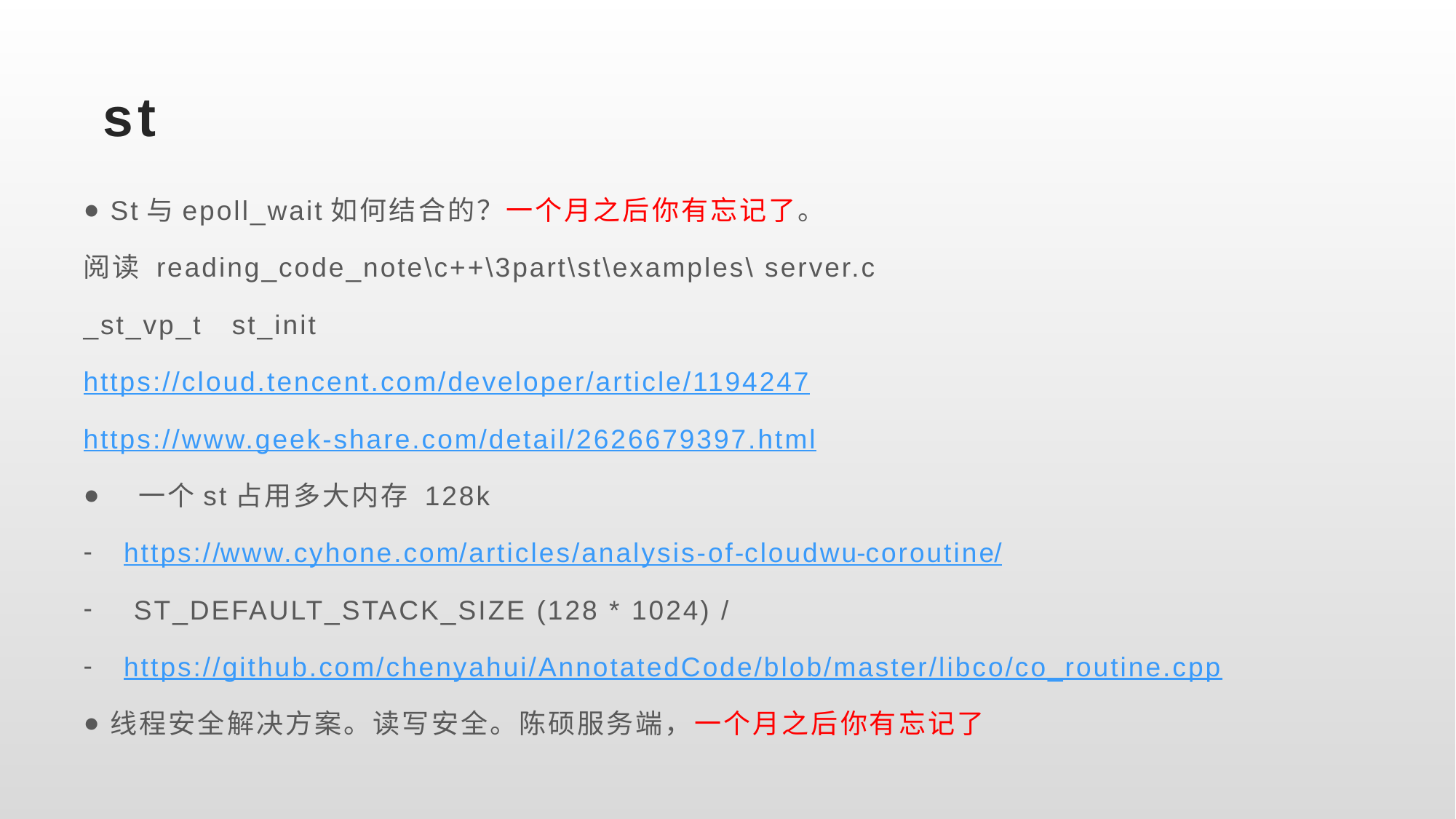

# st
St与epoll_wait如何结合的？一个月之后你有忘记了。
阅读 reading_code_note\c++\3part\st\examples\ server.c
_st_vp_t   st_init
https://cloud.tencent.com/developer/article/1194247
https://www.geek-share.com/detail/2626679397.html
 一个st占用多大内存 128k
https://www.cyhone.com/articles/analysis-of-cloudwu-coroutine/
 ST_DEFAULT_STACK_SIZE (128 * 1024) /
https://github.com/chenyahui/AnnotatedCode/blob/master/libco/co_routine.cpp
线程安全解决方案。读写安全。陈硕服务端，一个月之后你有忘记了